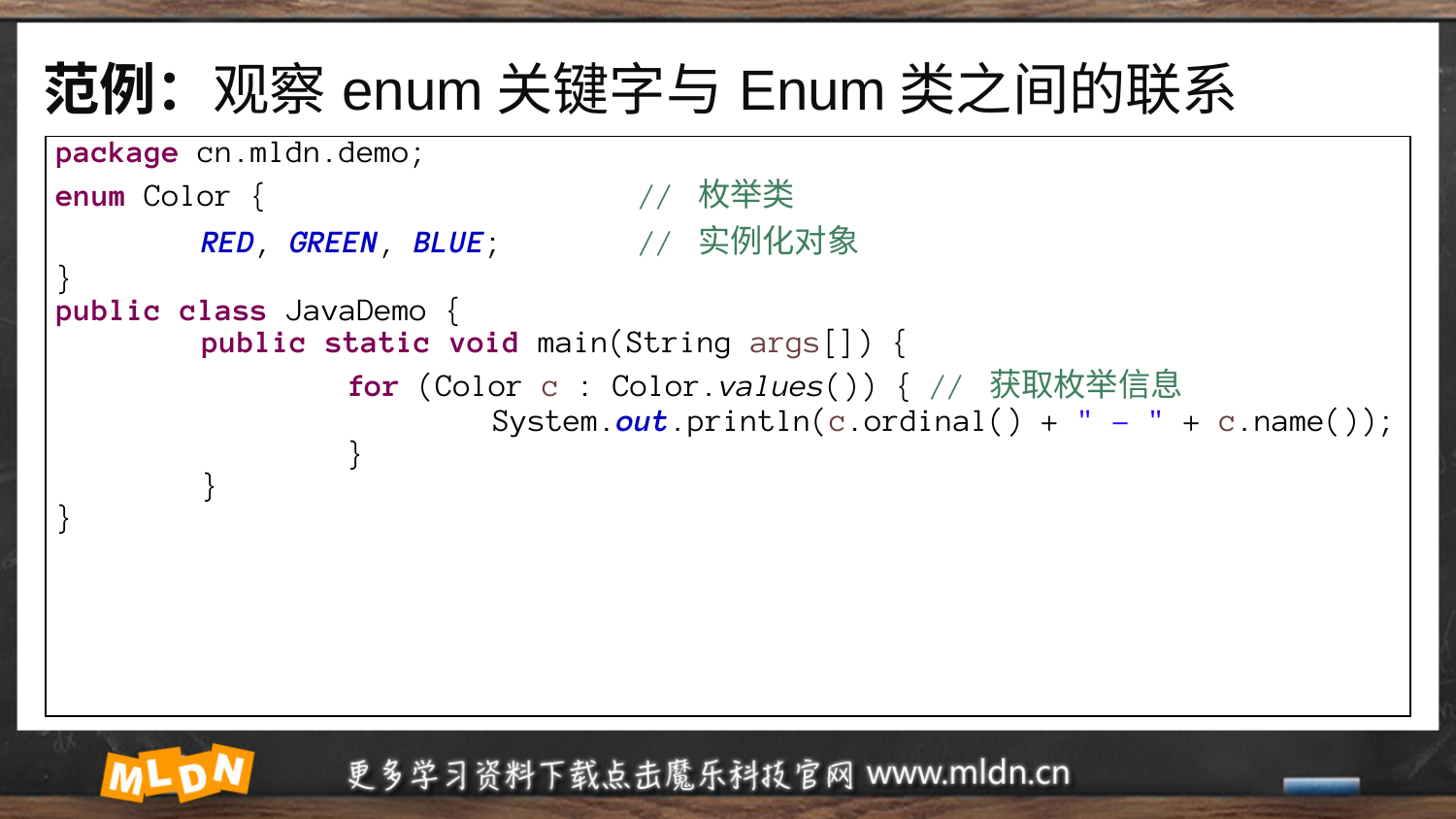

# 范例：观察enum关键字与Enum类之间的联系
| package cn.mldn.demo; enum Color { // 枚举类 RED, GREEN, BLUE; // 实例化对象 } public class JavaDemo { public static void main(String args[]) { for (Color c : Color.values()) { // 获取枚举信息 System.out.println(c.ordinal() + " - " + c.name()); } } } |
| --- |